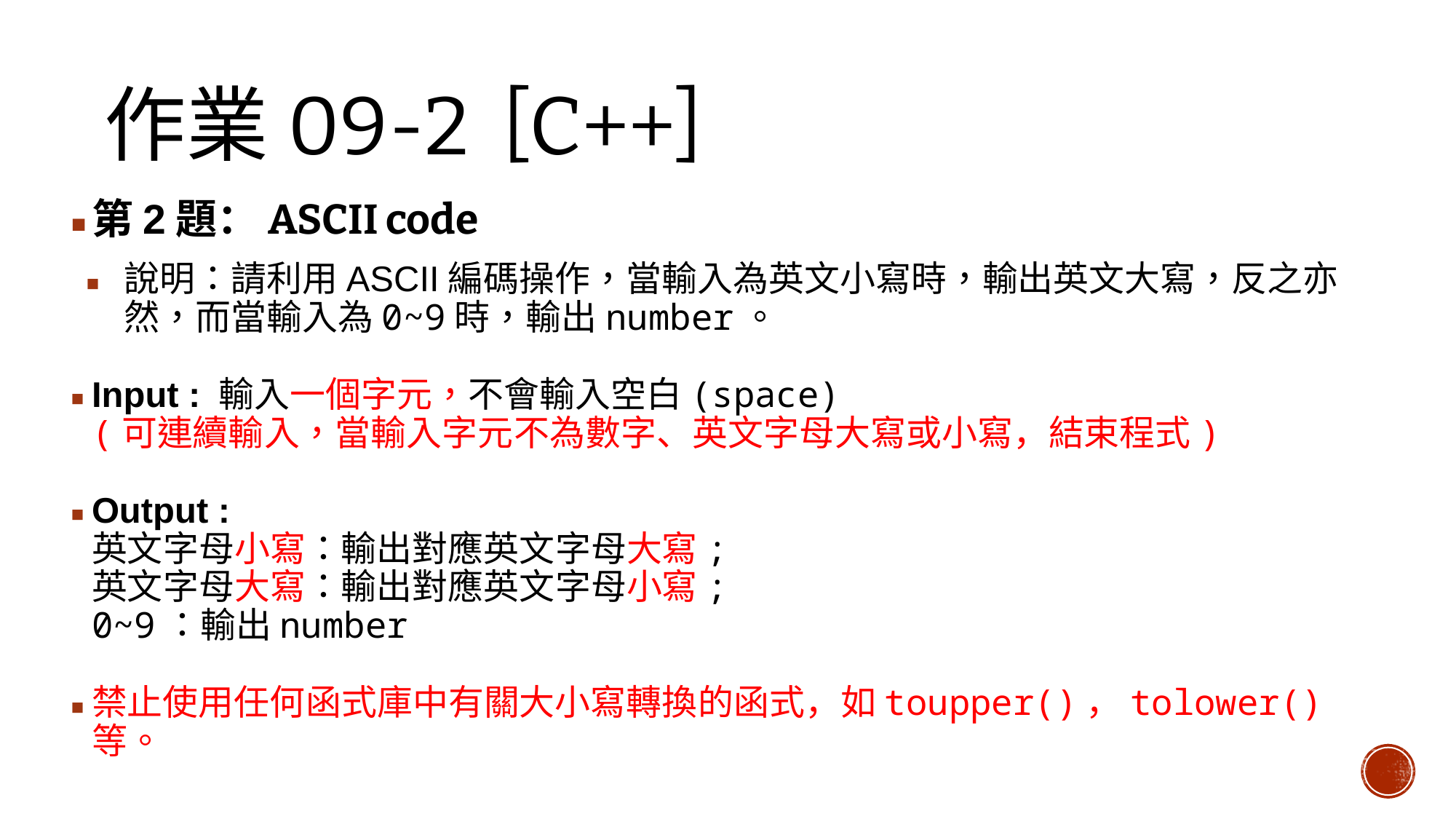

# 作業09-2  [C++]
第2題：ASCII code
說明：請利用ASCII編碼操作，當輸入為英文小寫時，輸出英文大寫，反之亦然，而當輸入為0~9時，輸出number。

Input : 輸入一個字元，不會輸入空白(space)
(可連續輸入，當輸入字元不為數字、英文字母大寫或小寫，結束程式)

Output :
英文字母小寫：輸出對應英文字母大寫;
英文字母大寫：輸出對應英文字母小寫;
0~9：輸出number

禁止使用任何函式庫中有關大小寫轉換的函式，如toupper()，tolower()等。